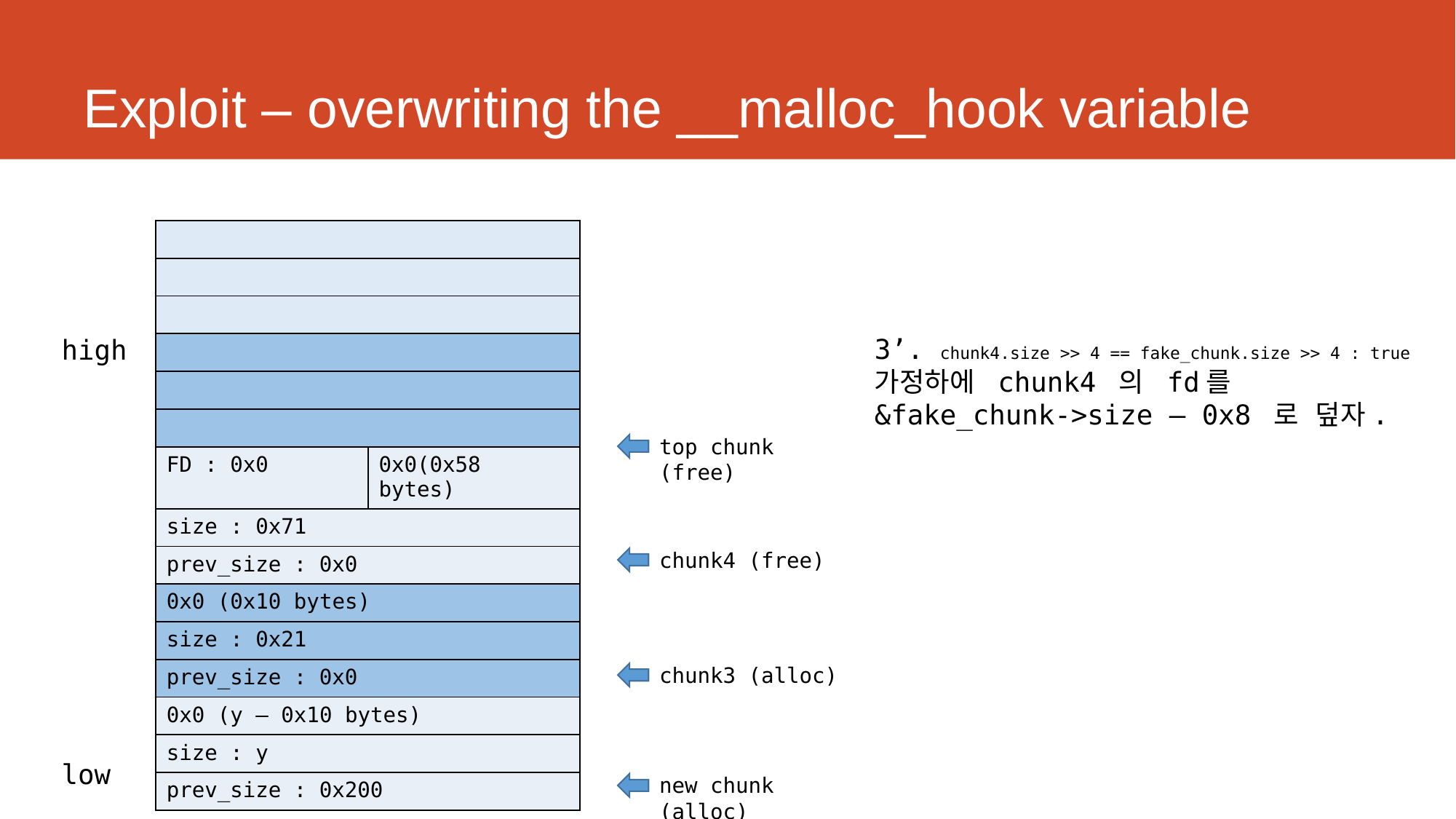

# Exploit – overwriting the __malloc_hook variable
|  |  |
| --- | --- |
|  |  |
|  |  |
|  |  |
|  |  |
|  |  |
| FD : 0x0 | 0x0(0x58 bytes) |
| size : 0x71 |  |
| prev\_size : 0x0 |  |
| 0x0 (0x10 bytes) |  |
| size : 0x21 |  |
| prev\_size : 0x0 |  |
| 0x0 (y – 0x10 bytes) |  |
| size : y |  |
| prev\_size : 0x200 |  |
3’. chunk4.size >> 4 == fake_chunk.size >> 4 : true 가정하에 chunk4 의 fd를       &fake_chunk->size – 0x8 로 덮자.
high
top chunk (free)

chunk4 (free)

chunk3 (alloc)

low
new chunk (alloc)